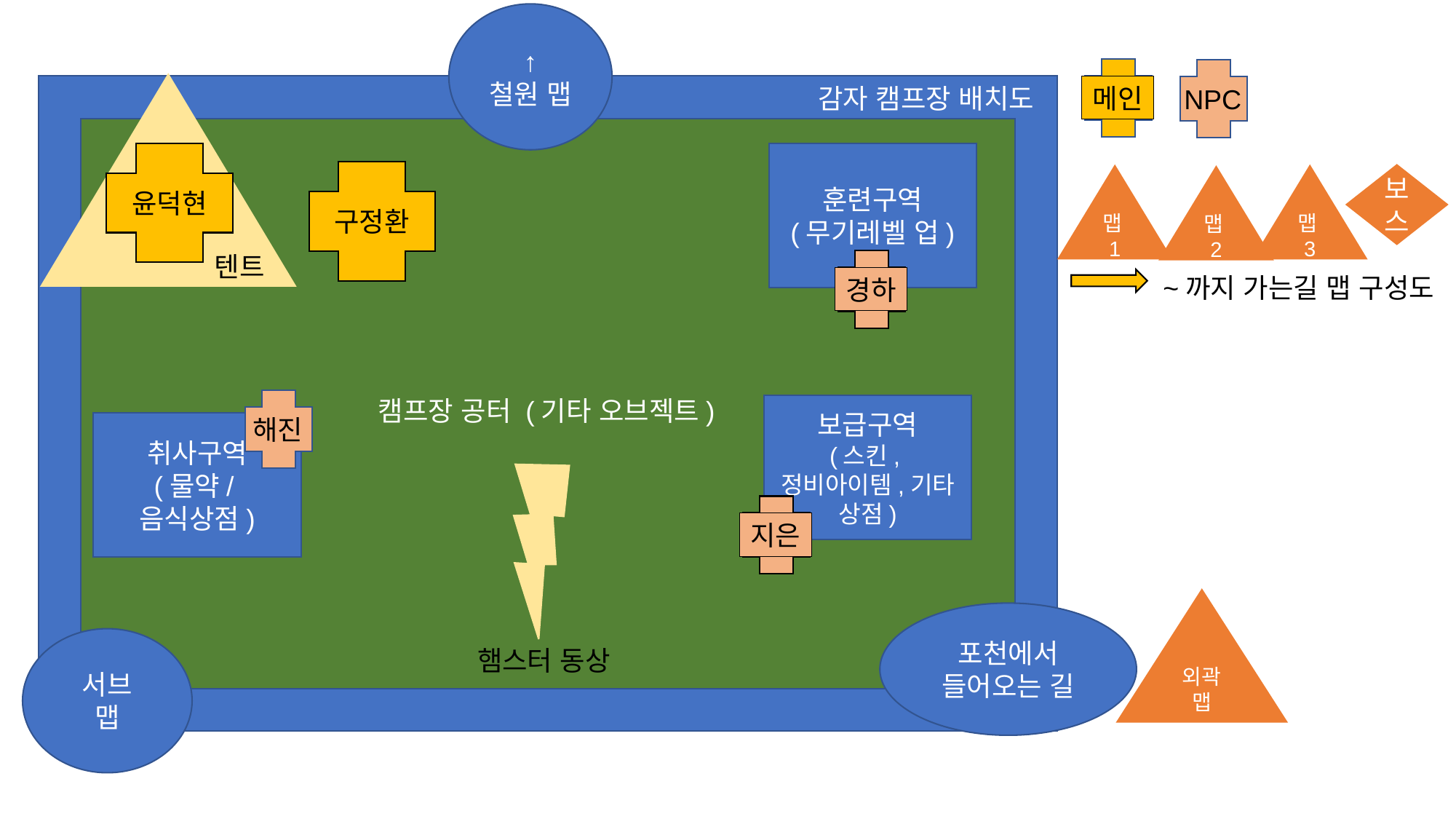

↑
철원 맵

메인

NPC

감자 캠프장 배치도
캠프장 공터 (기타 오브젝트)
훈련구역
(무기레벨 업)
보스
맵1
맵3
맵2
보급구역
(스킨,정비아이템,기타 상점)
취사구역
(물약/음식상점)
외곽 맵
포천에서
들어오는 길
윤덕현
구정환
텐트

경하
~까지 가는길 맵 구성도

해진

지은
서브
맵
햄스터 동상